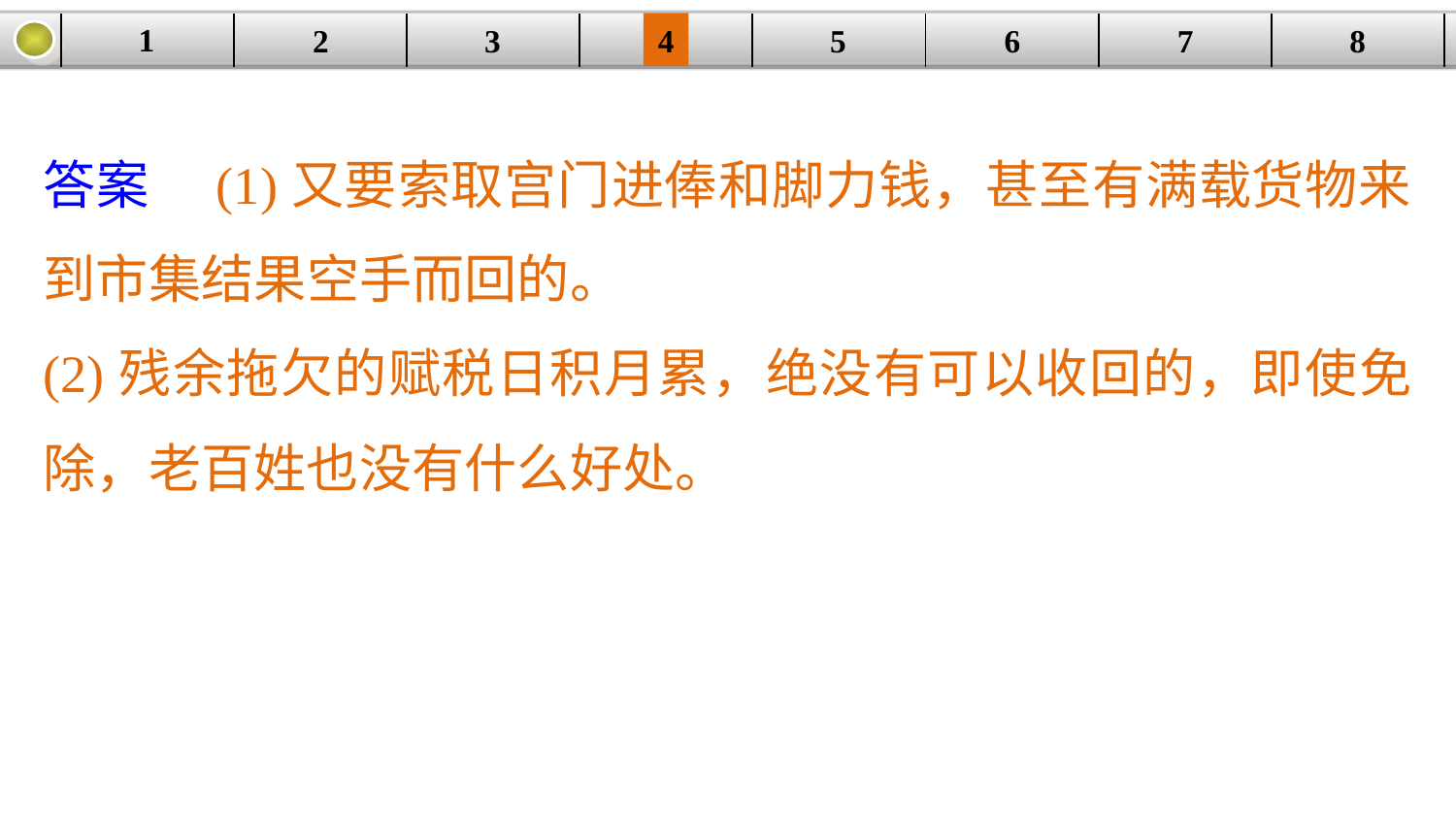

1
3
4
5
6
8
2
|  |  |  |  |  |  |  |  |
| --- | --- | --- | --- | --- | --- | --- | --- |
7

答案　(1)又要索取宫门进俸和脚力钱，甚至有满载货物来到市集结果空手而回的。
(2)残余拖欠的赋税日积月累，绝没有可以收回的，即使免除，老百姓也没有什么好处。